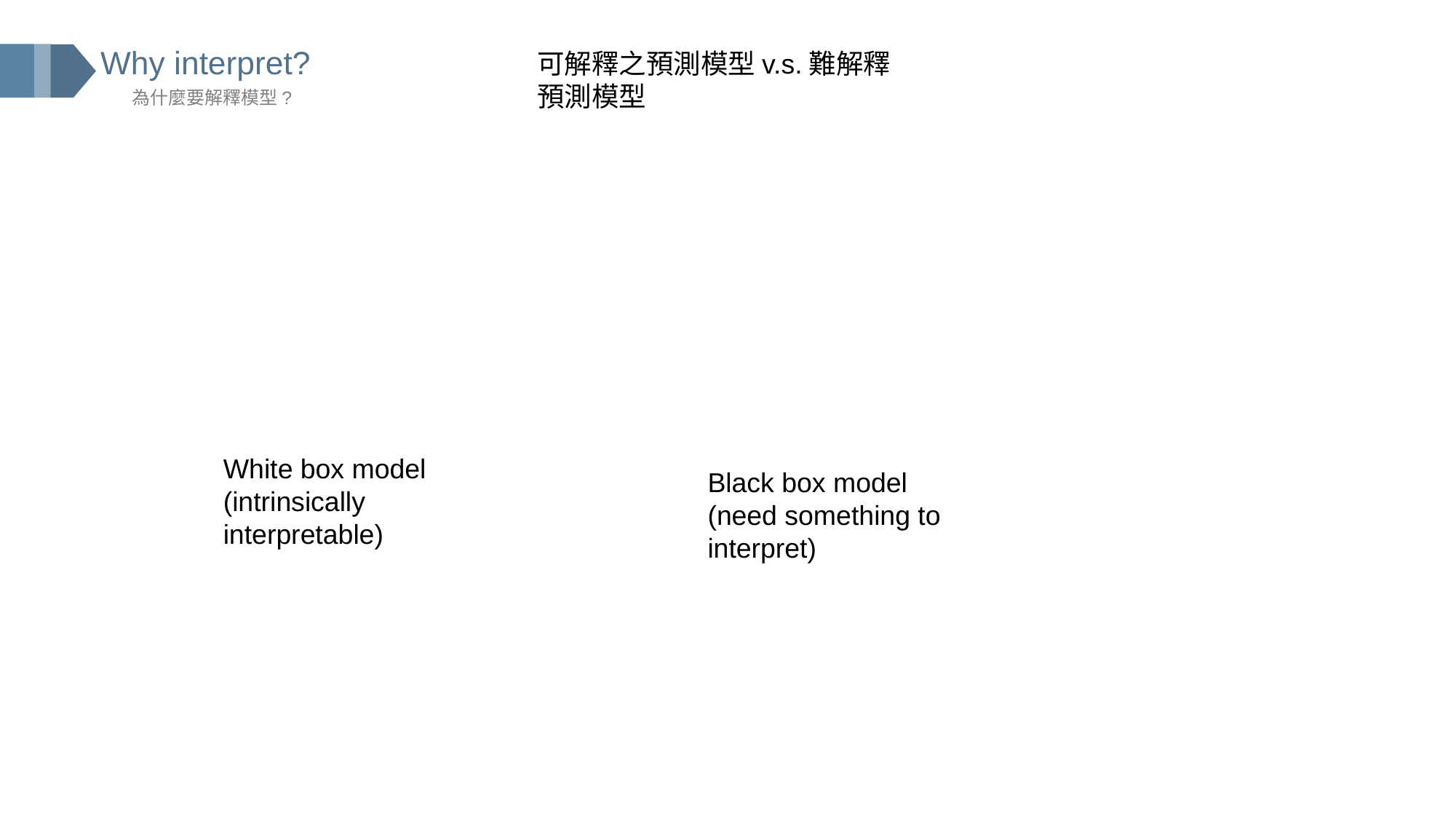

可解釋之預測模型v.s.難解釋預測模型
White box model
(intrinsically interpretable)
Black box model
(need something to interpret)